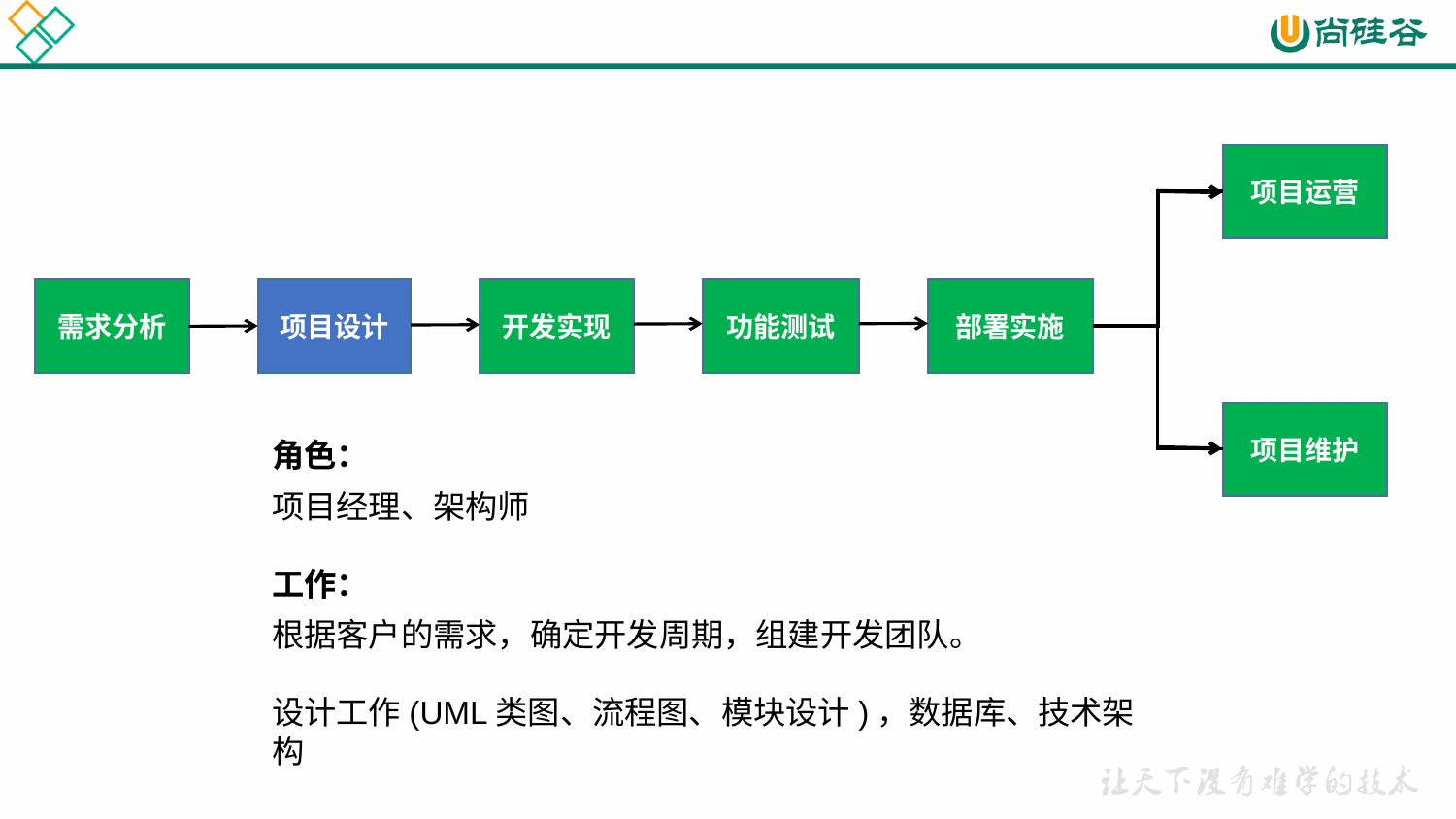

项目运营
需求分析
项目设计
开发实现
功能测试
部署实施
项目维护
角色：
项目经理、架构师

工作：
根据客户的需求，确定开发周期，组建开发团队。

设计工作(UML类图、流程图、模块设计)，数据库、技术架构